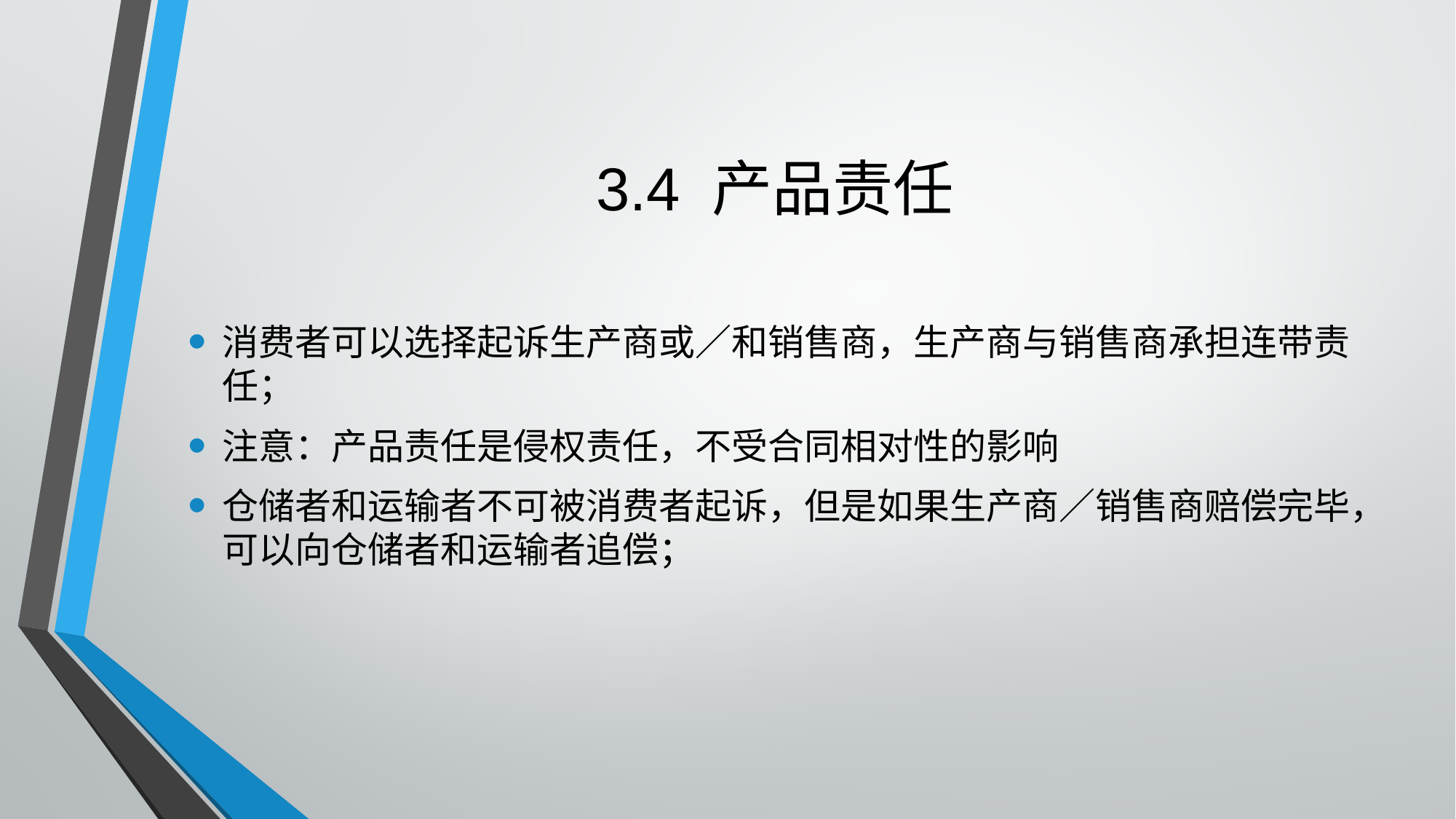

# 3.4 产品责任
消费者可以选择起诉生产商或／和销售商，生产商与销售商承担连带责任；
注意：产品责任是侵权责任，不受合同相对性的影响
仓储者和运输者不可被消费者起诉，但是如果生产商／销售商赔偿完毕，可以向仓储者和运输者追偿；